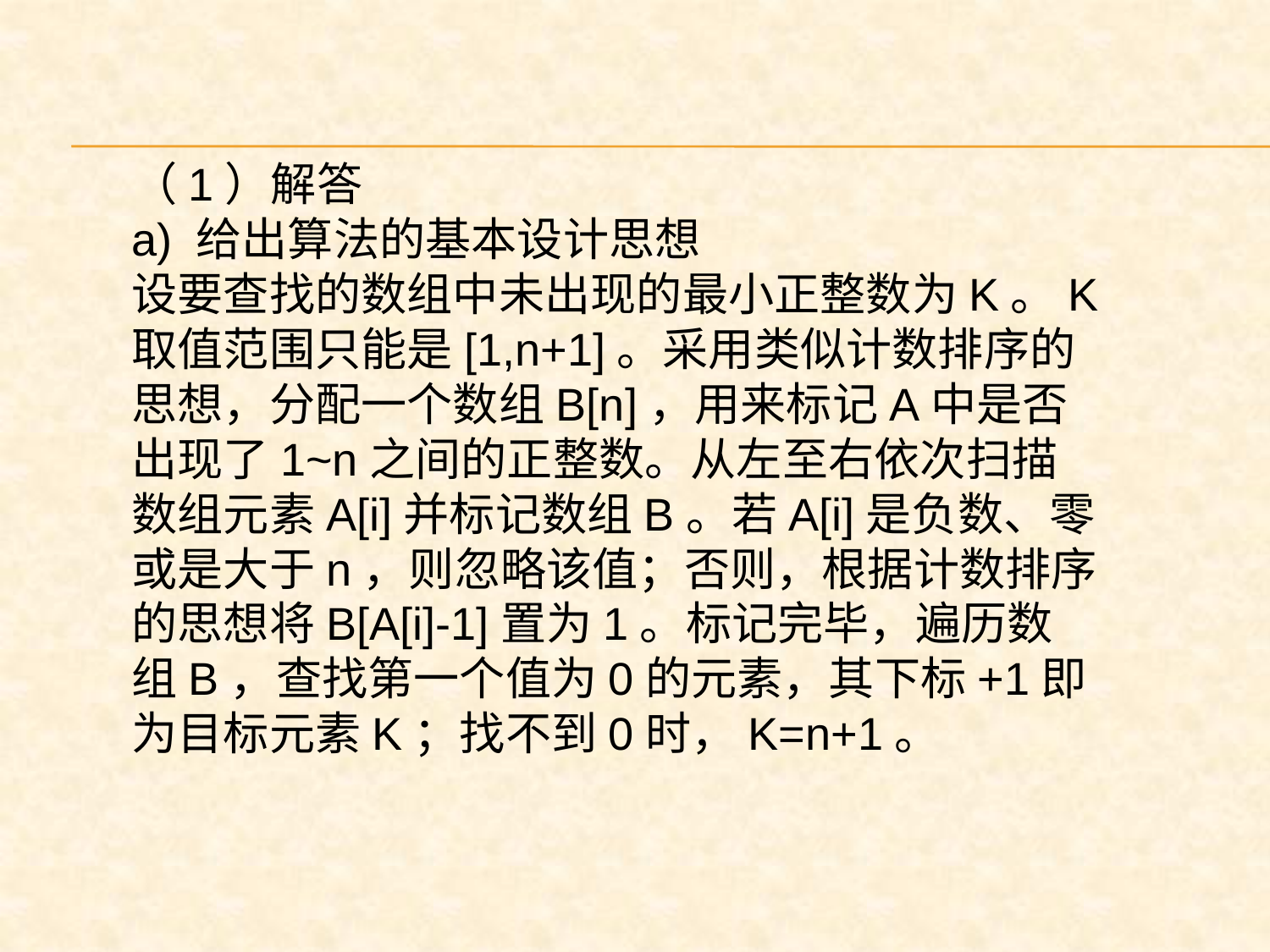

（1）解答
a) 给出算法的基本设计思想
设要查找的数组中未出现的最小正整数为K。K取值范围只能是[1,n+1]。采用类似计数排序的思想，分配一个数组B[n]，用来标记A中是否出现了1~n之间的正整数。从左至右依次扫描数组元素A[i]并标记数组B。若A[i]是负数、零或是大于n，则忽略该值；否则，根据计数排序的思想将B[A[i]-1]置为1。标记完毕，遍历数组B，查找第一个值为0的元素，其下标+1即为目标元素K；找不到0时，K=n+1。